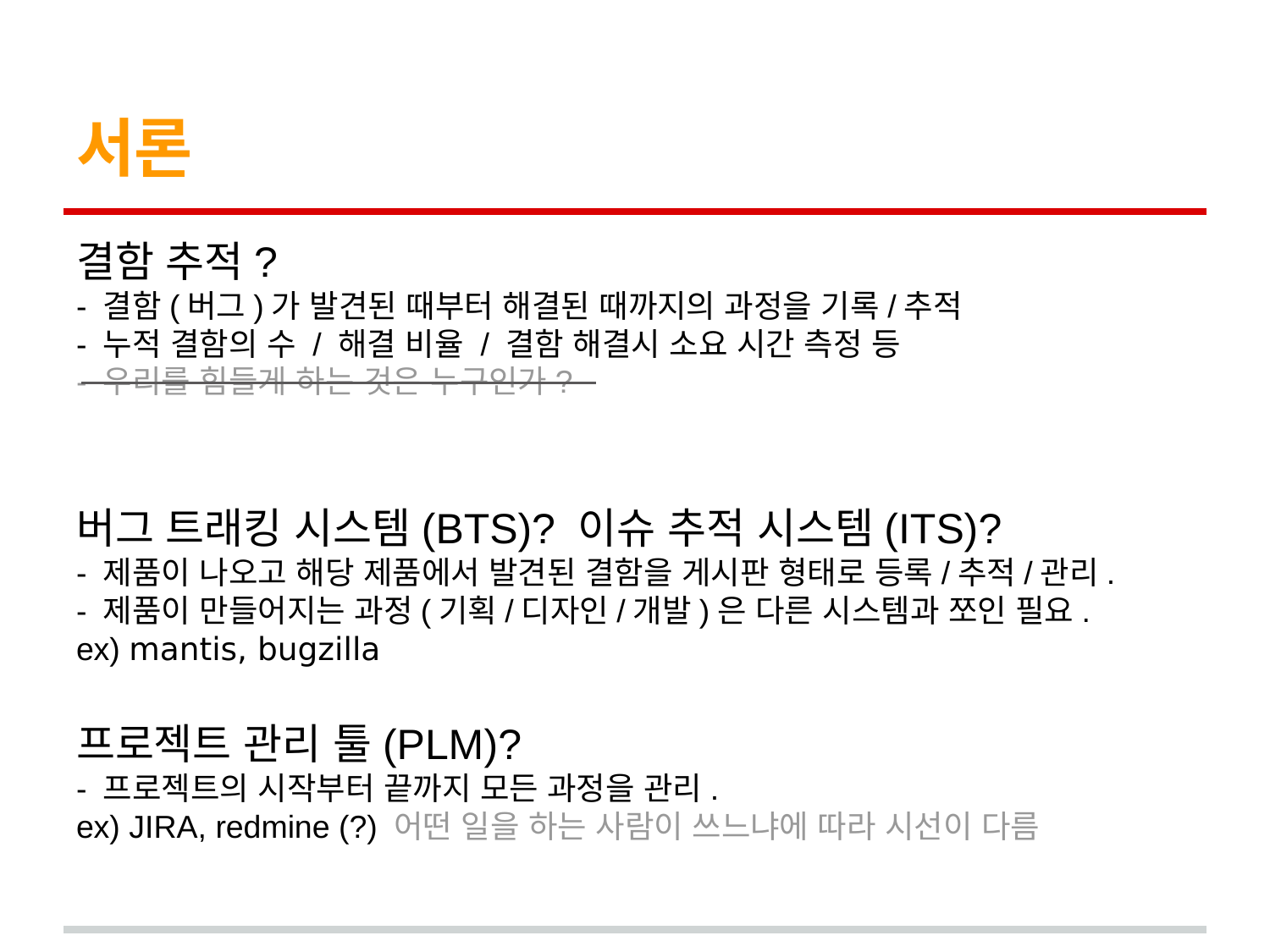

# 서론
결함 추적?
- 결함(버그)가 발견된 때부터 해결된 때까지의 과정을 기록/추적
- 누적 결함의 수 / 해결 비율 / 결함 해결시 소요 시간 측정 등
- 우리를 힘들게 하는 것은 누구인가?

버그 트래킹 시스템(BTS)? 이슈 추적 시스템(ITS)?
- 제품이 나오고 해당 제품에서 발견된 결함을 게시판 형태로 등록/추적/관리.
- 제품이 만들어지는 과정(기획/디자인/개발)은 다른 시스템과 쪼인 필요.
ex) mantis, bugzilla

프로젝트 관리 툴(PLM)?
- 프로젝트의 시작부터 끝까지 모든 과정을 관리.
ex) JIRA, redmine (?) 어떤 일을 하는 사람이 쓰느냐에 따라 시선이 다름